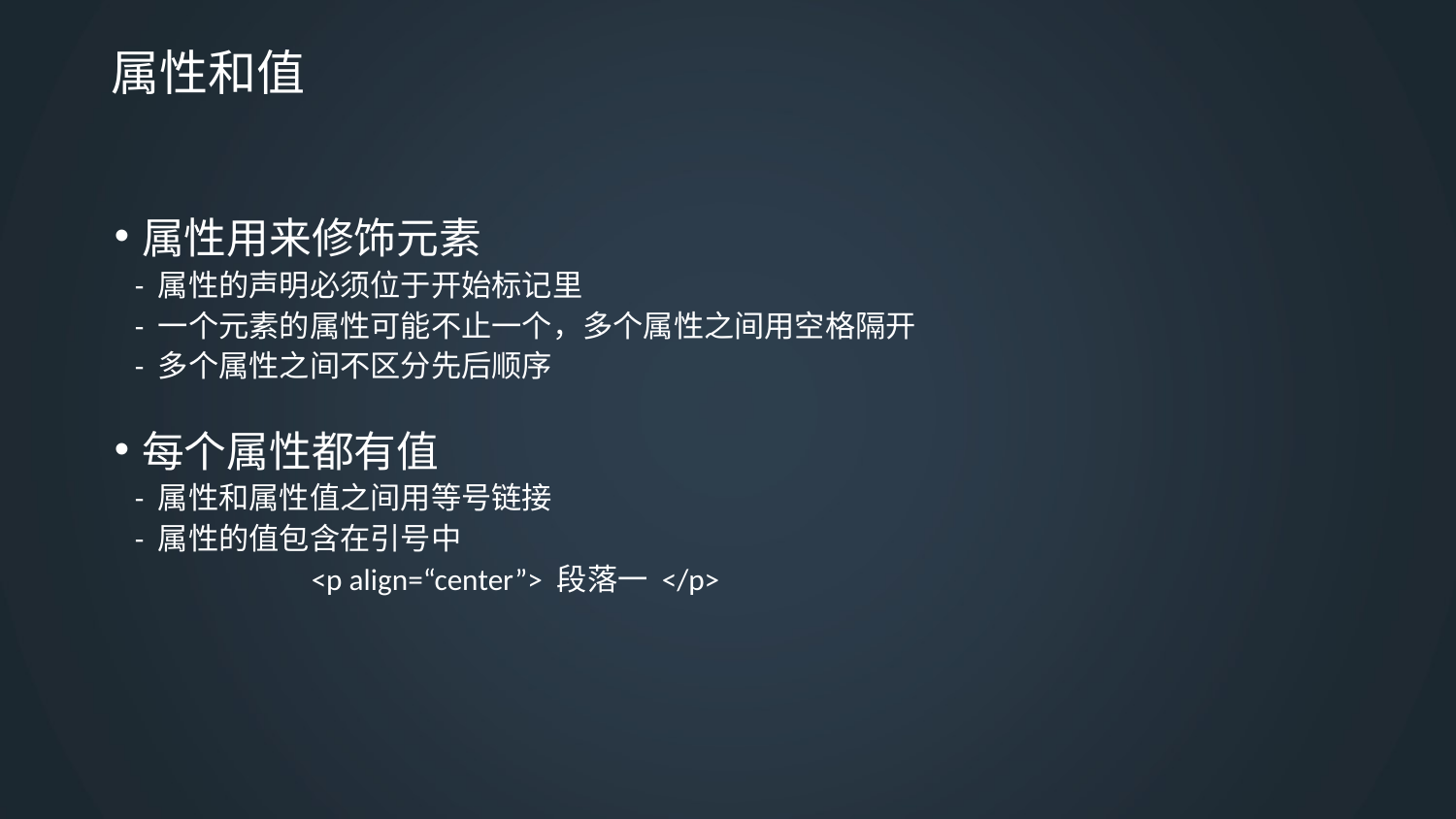

# 属性和值
属性用来修饰元素
   - 属性的声明必须位于开始标记里
   - 一个元素的属性可能不止一个，多个属性之间用空格隔开
   - 多个属性之间不区分先后顺序

每个属性都有值
   - 属性和属性值之间用等号链接
   - 属性的值包含在引号中
                             <p align=“center”> 段落一 </p>